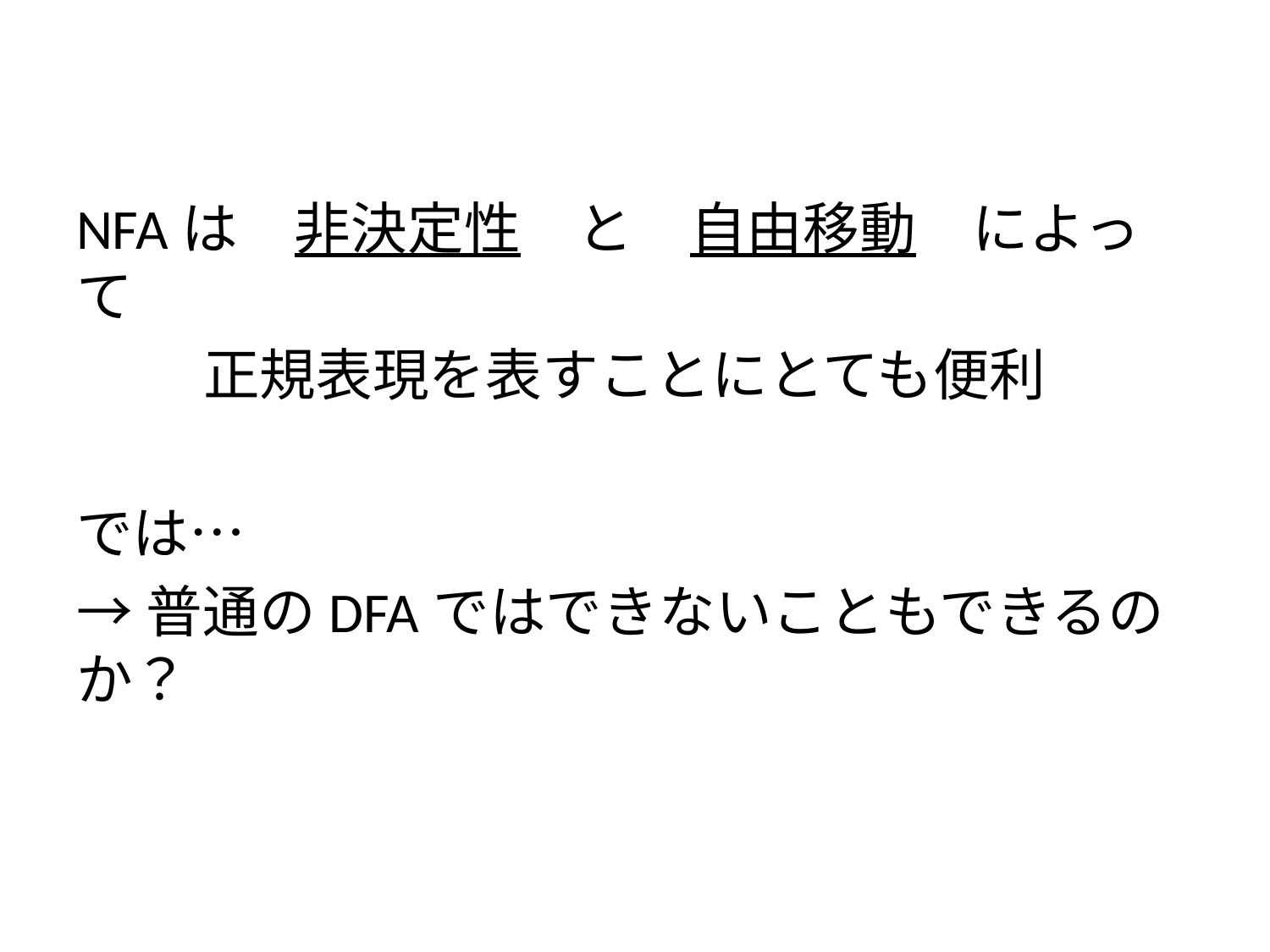

NFAは　非決定性　と　自由移動　によって
	正規表現を表すことにとても便利

では…
→普通のDFAではできないこともできるのか？